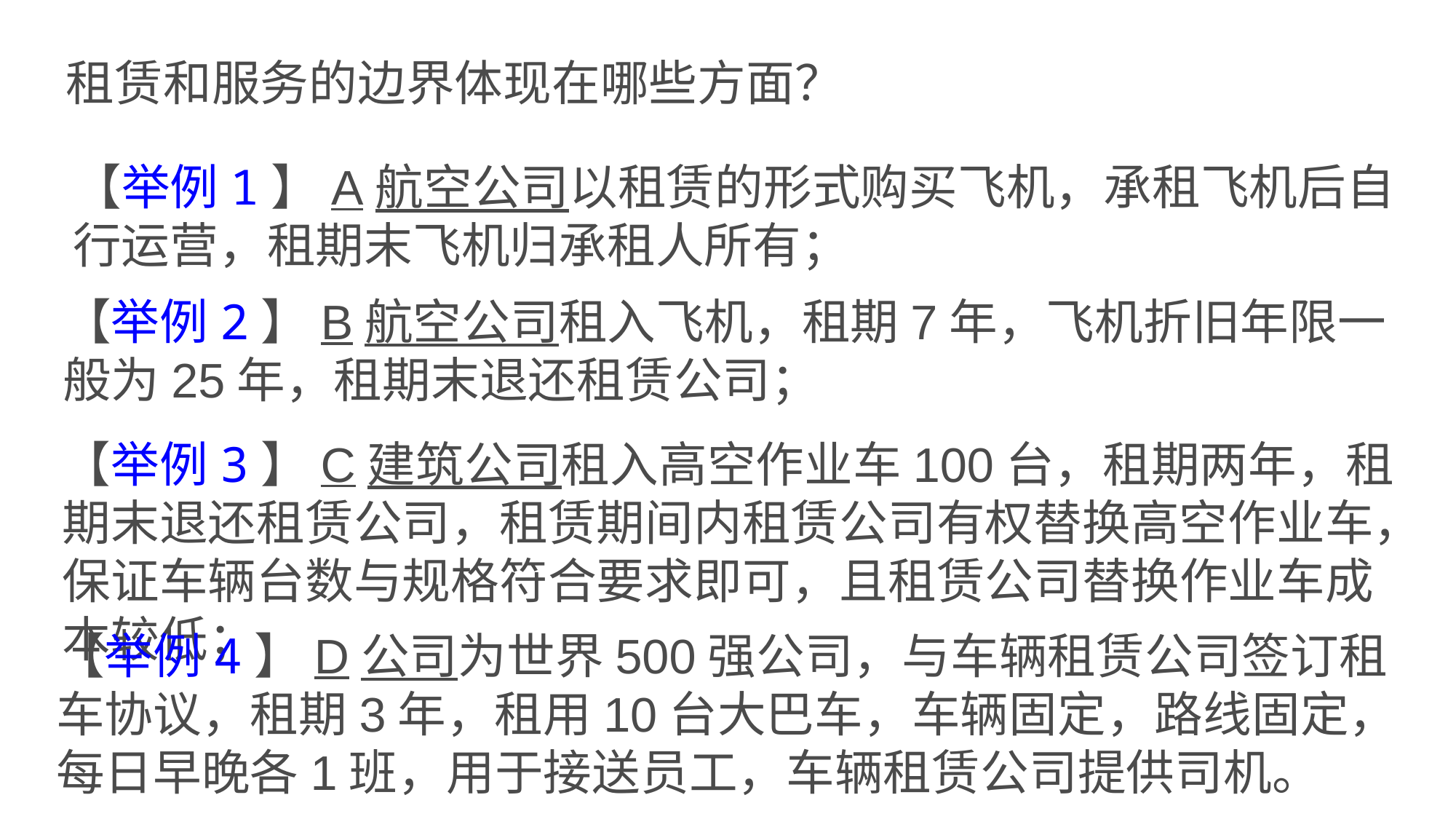

租赁和服务的边界体现在哪些方面？
【举例1】A航空公司以租赁的形式购买飞机，承租飞机后自行运营，租期末飞机归承租人所有；
【举例2】B航空公司租入飞机，租期7年，飞机折旧年限一般为25年，租期末退还租赁公司；
【举例3】C建筑公司租入高空作业车100台，租期两年，租期末退还租赁公司，租赁期间内租赁公司有权替换高空作业车，保证车辆台数与规格符合要求即可，且租赁公司替换作业车成本较低；
【举例4】D公司为世界500强公司，与车辆租赁公司签订租车协议，租期3年，租用10台大巴车，车辆固定，路线固定，每日早晚各1班，用于接送员工，车辆租赁公司提供司机。